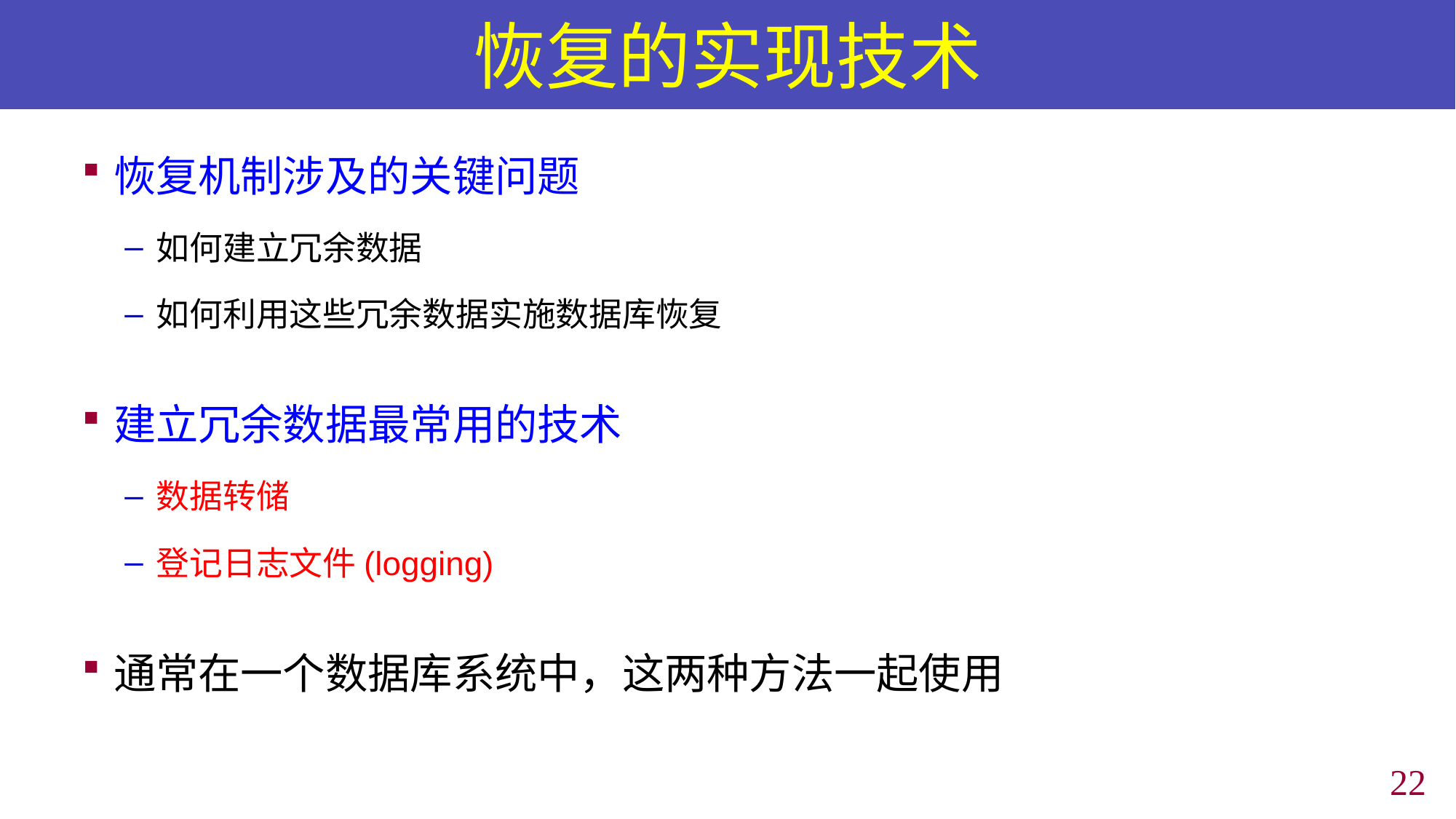

# 恢复的实现技术
恢复机制涉及的关键问题
如何建立冗余数据
如何利用这些冗余数据实施数据库恢复

建立冗余数据最常用的技术
数据转储
登记日志文件(logging)

通常在一个数据库系统中，这两种方法一起使用
22